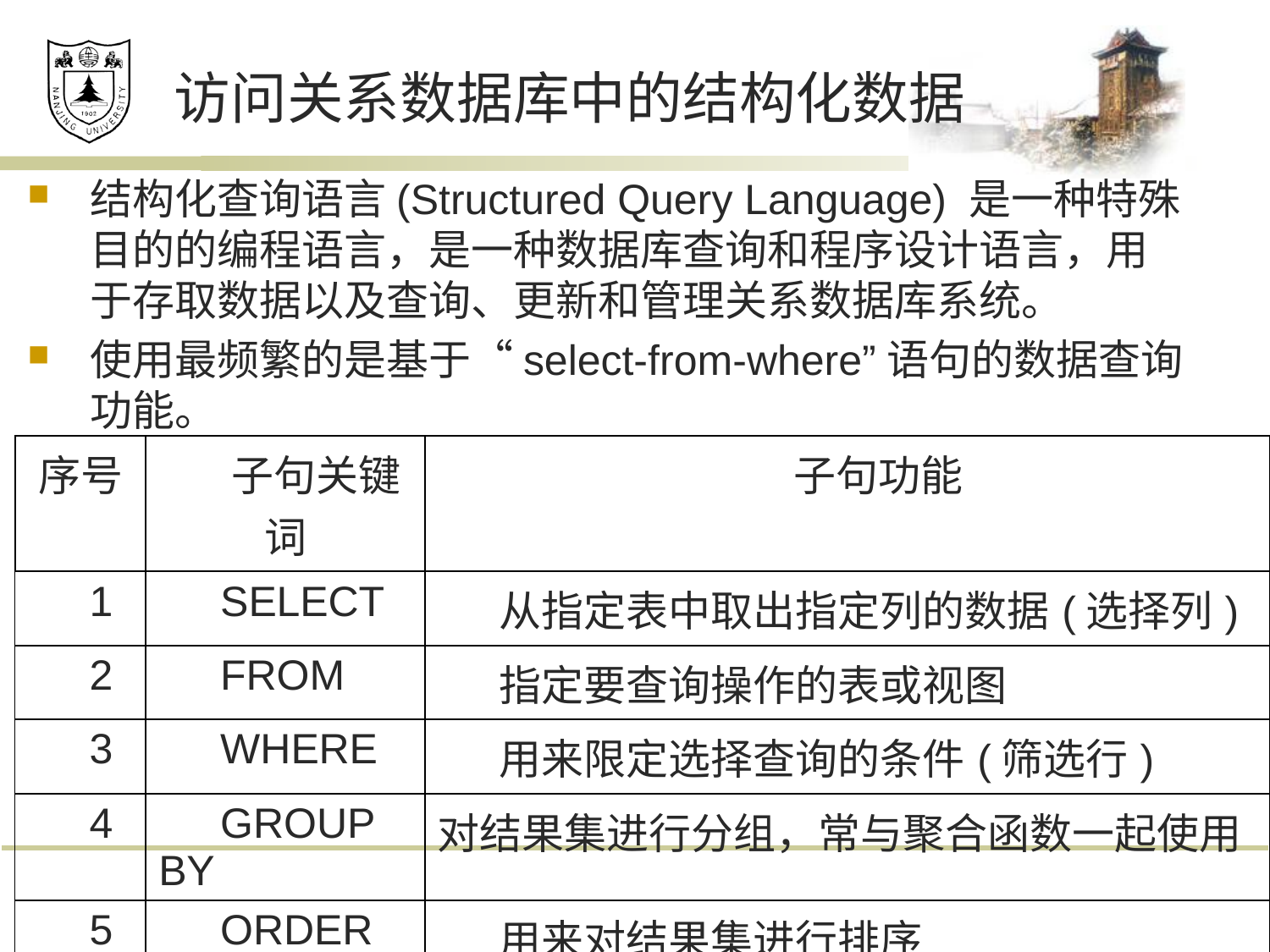

# 访问关系数据库中的结构化数据
结构化查询语言(Structured Query Language) 是一种特殊目的的编程语言，是一种数据库查询和程序设计语言，用于存取数据以及查询、更新和管理关系数据库系统。
使用最频繁的是基于“select-from-where”语句的数据查询功能。

| 序号 | 子句关键词 | 子句功能 |
| --- | --- | --- |
| 1 | SELECT | 从指定表中取出指定列的数据(选择列) |
| 2 | FROM | 指定要查询操作的表或视图 |
| 3 | WHERE | 用来限定选择查询的条件(筛选行) |
| 4 | GROUP BY | 对结果集进行分组，常与聚合函数一起使用 |
| 5 | ORDER BY | 用来对结果集进行排序 |